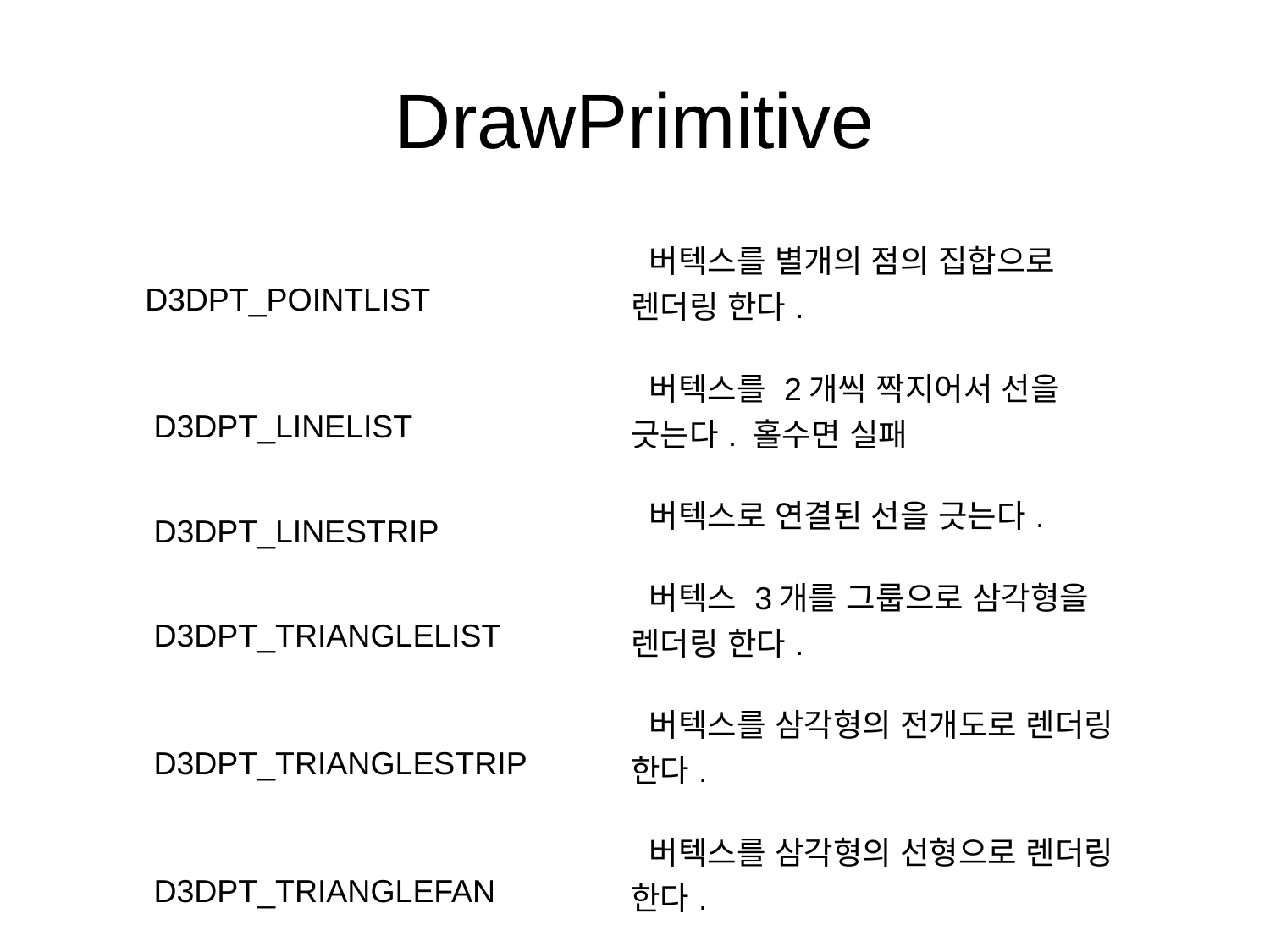

# DrawPrimitive
| D3DPT\_POINTLIST | 버텍스를 별개의 점의 집합으로 렌더링 한다. |
| --- | --- |
| D3DPT\_LINELIST | 버텍스를 2개씩 짝지어서 선을 긋는다. 홀수면 실패 |
| D3DPT\_LINESTRIP | 버텍스로 연결된 선을 긋는다. |
| D3DPT\_TRIANGLELIST | 버텍스 3개를 그룹으로 삼각형을 렌더링 한다. |
| D3DPT\_TRIANGLESTRIP | 버텍스를 삼각형의 전개도로 렌더링 한다. |
| D3DPT\_TRIANGLEFAN | 버텍스를 삼각형의 선형으로 렌더링 한다. |
| D3DPT\_FORCE\_DWORD | 이 값은 사용되어 있지 않다. |